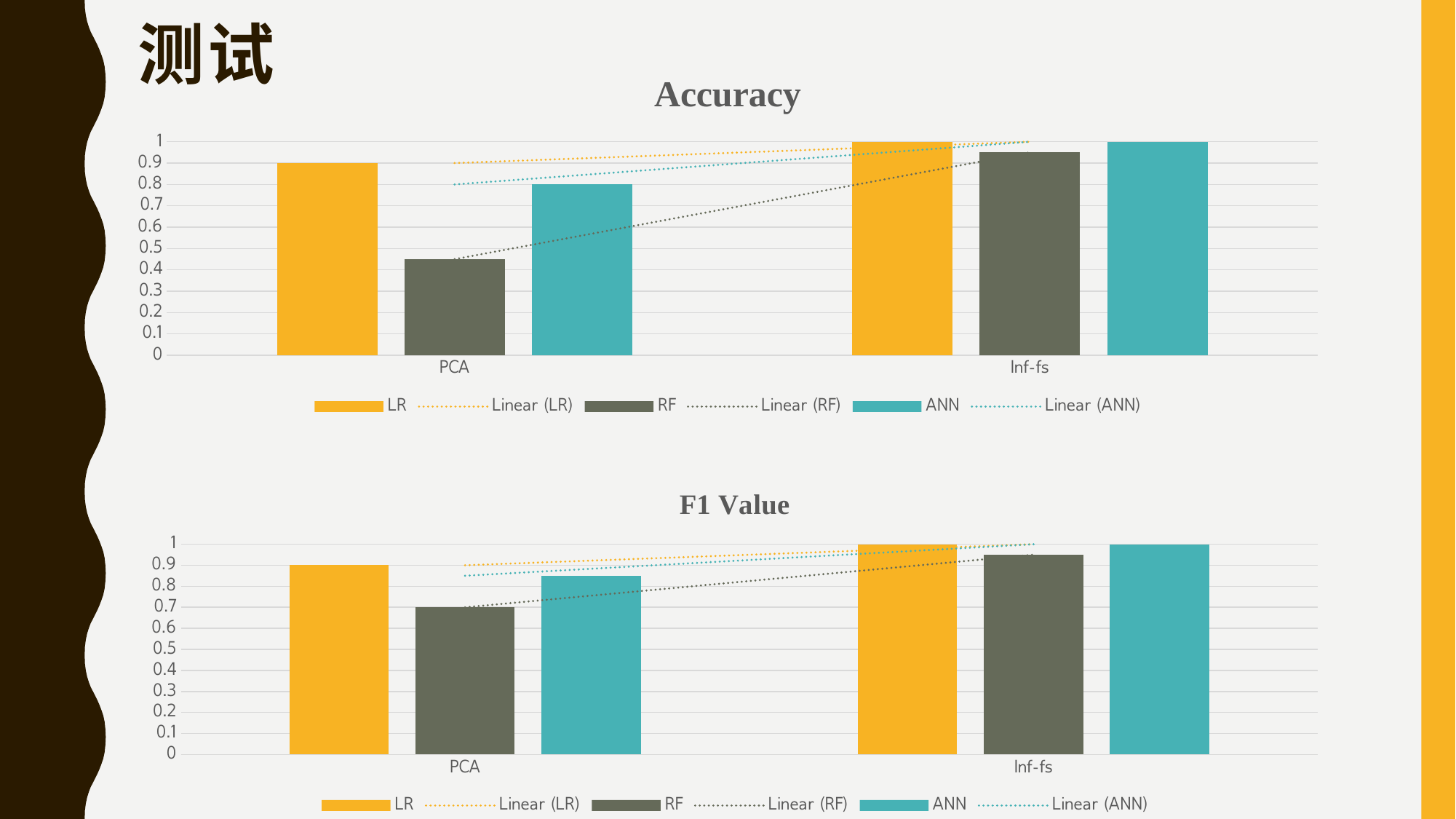

# 测试

### Chart: Accuracy

| Category | LR | RF | ANN |
|---|---|---|---|
| PCA | 0.9 | 0.45 | 0.8 |
| Inf-fs | 1.0 | 0.95 | 1.0 |

### Chart: F1 Value

| Category | LR | RF | ANN |
|---|---|---|---|
| PCA | 0.9 | 0.7 | 0.85 |
| Inf-fs | 1.0 | 0.95 | 1.0 |